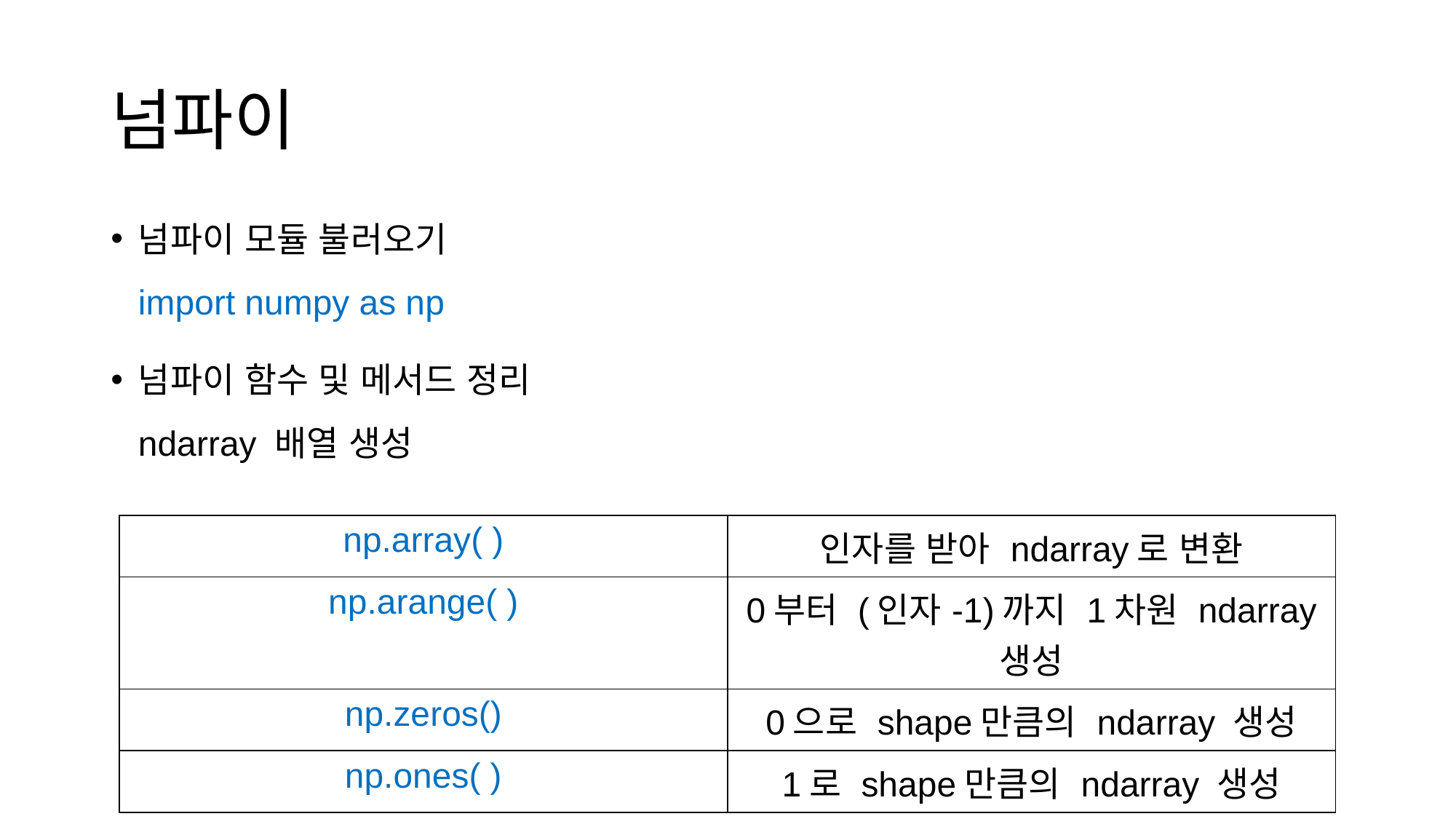

# 넘파이
넘파이 모듈 불러오기
import numpy as np
넘파이 함수 및 메서드 정리
ndarray 배열 생성
| np.array( ) | 인자를 받아 ndarray로 변환 |
| --- | --- |
| np.arange( ) | 0부터 (인자-1)까지 1차원 ndarray 생성 |
| np.zeros() | 0으로 shape만큼의 ndarray 생성 |
| np.ones( ) | 1로 shape만큼의 ndarray 생성 |